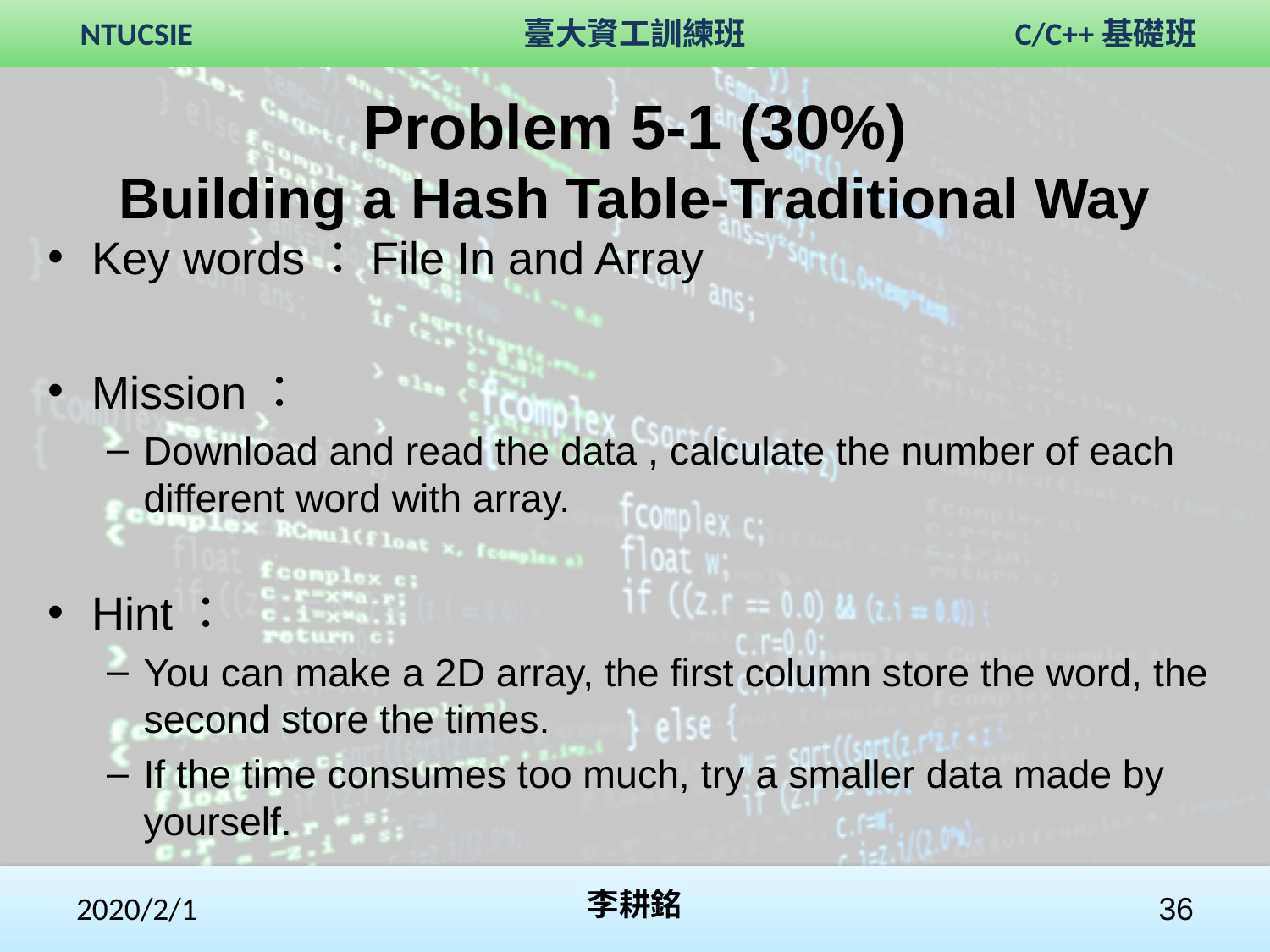

# Problem 5-1 (30%) Building a Hash Table-Traditional Way
Key words：File In and Array

Mission：
Download and read the data , calculate the number of each different word with array.

Hint：
You can make a 2D array, the first column store the word, the second store the times.
If the time consumes too much, try a smaller data made by yourself.

2020/2/1
李耕銘
36